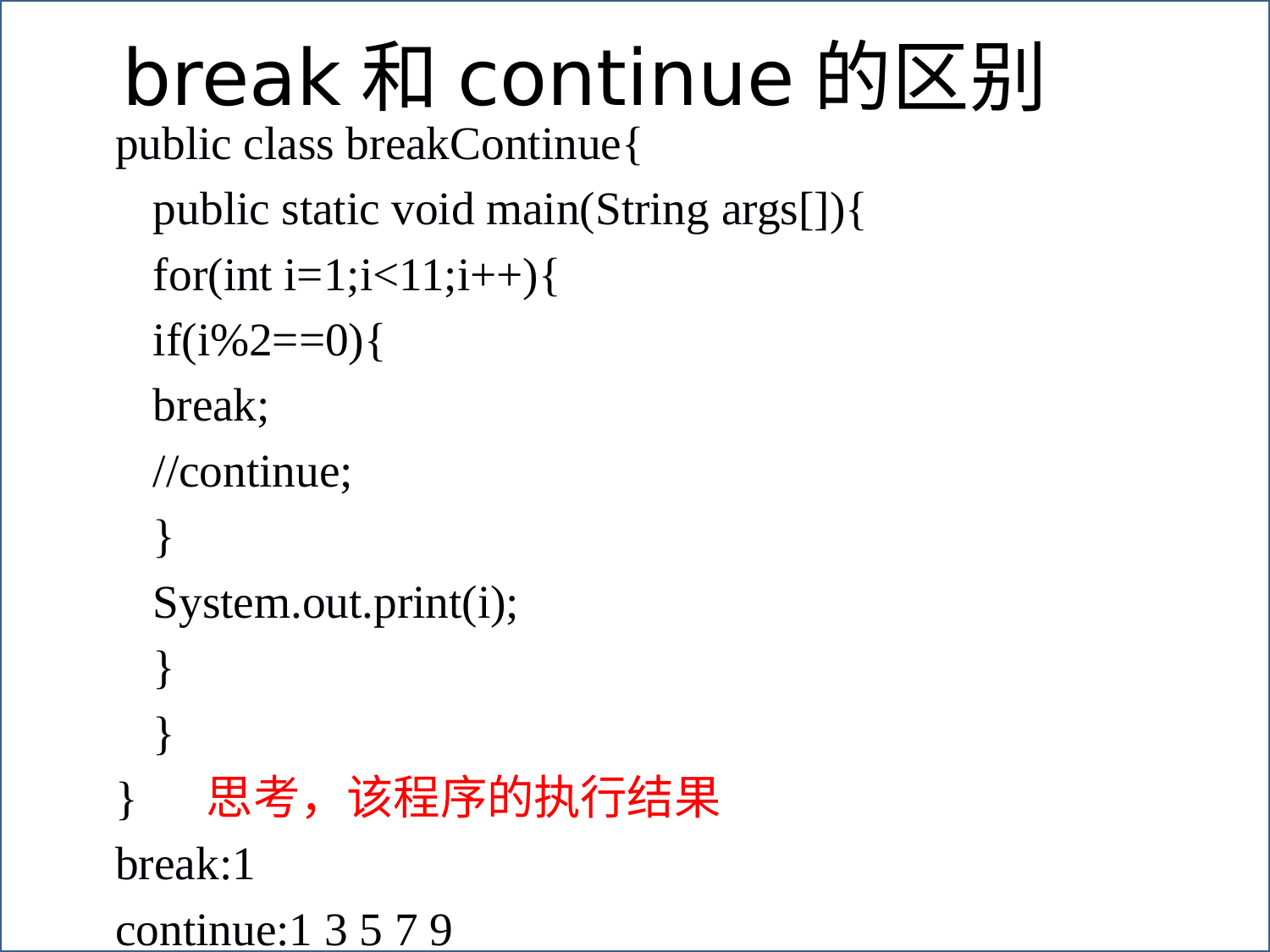

# break和continue的区别
public class breakContinue{
	public static void main(String args[]){
		for(int i=1;i<11;i++){
			if(i%2==0){
				break;
				//continue;
			}
			System.out.print(i);
		}
	}
}     思考，该程序的执行结果
break:1
continue:1 3 5 7 9